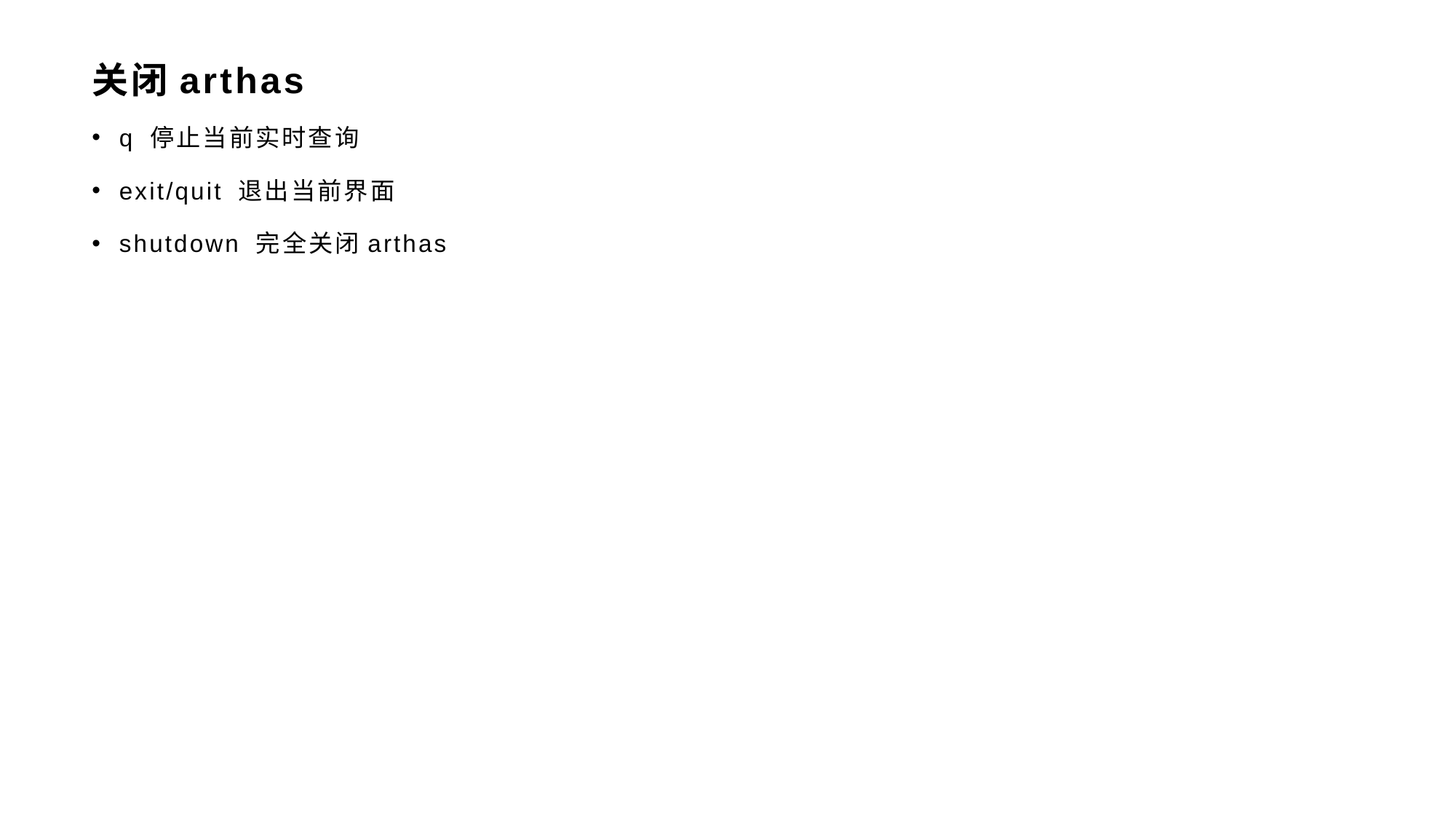

# 关闭arthas
q 停止当前实时查询
exit/quit 退出当前界面
shutdown 完全关闭arthas